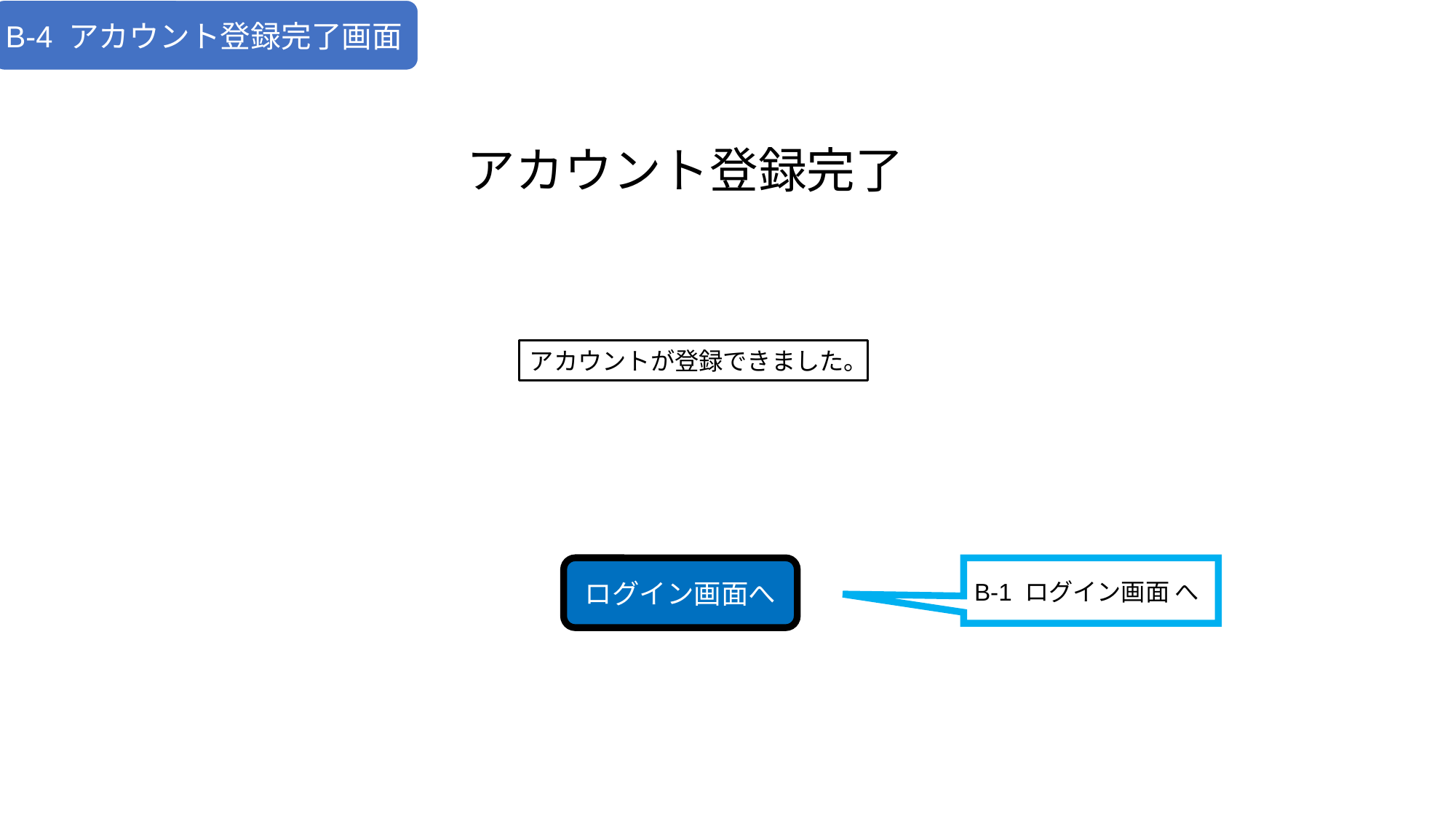

B-4 アカウント登録完了画面
アカウント登録完了
アカウントが登録できました。
ログイン画面へ

B-1 ログイン画面 へ